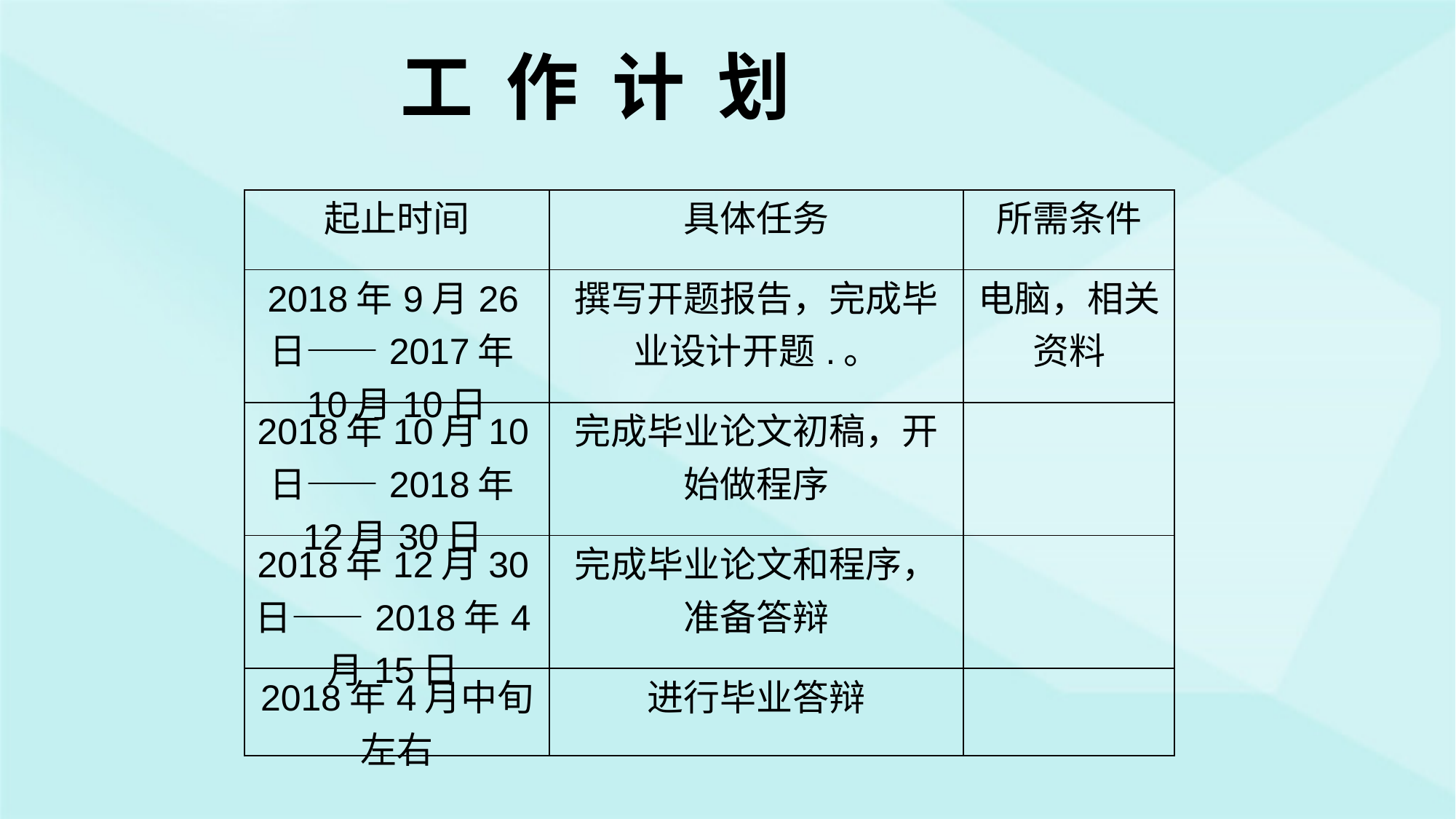

工  作  计  划
| 起止时间 | 具体任务 | 所需条件 |
| --- | --- | --- |
| 2018年9月26日——2017年10月10日 | 撰写开题报告，完成毕业设计开题.。 | 电脑，相关资料 |
| 2018年10月10日——2018年12月30日 | 完成毕业论文初稿，开始做程序 |  |
| 2018年12月30日——2018年4月15日 | 完成毕业论文和程序，准备答辩 |  |
| 2018年4月中旬左右 | 进行毕业答辩 |  |